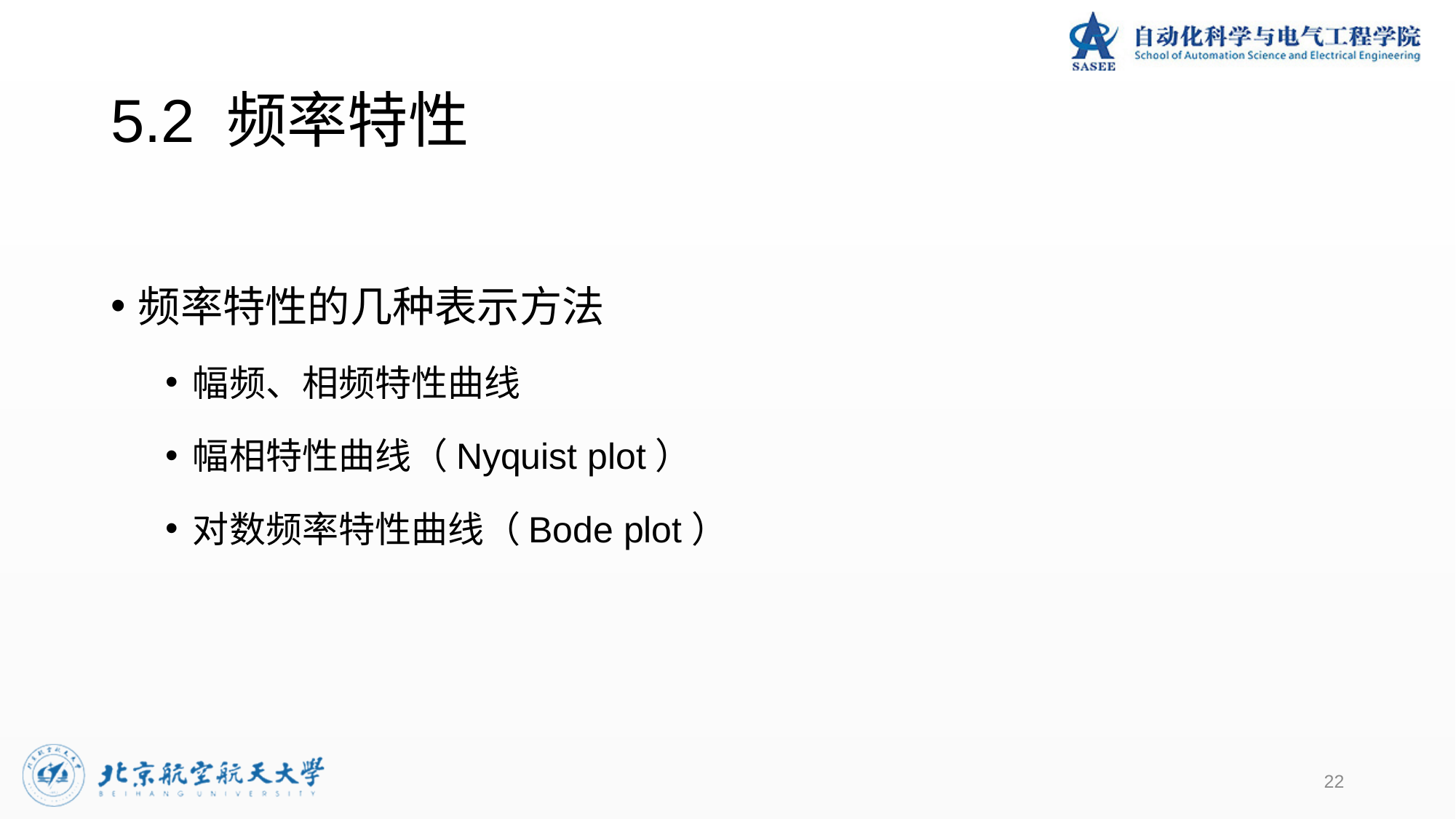

# 5.2 频率特性
频率特性的几种表示方法
幅频、相频特性曲线
幅相特性曲线（Nyquist plot）
对数频率特性曲线（Bode plot）
22